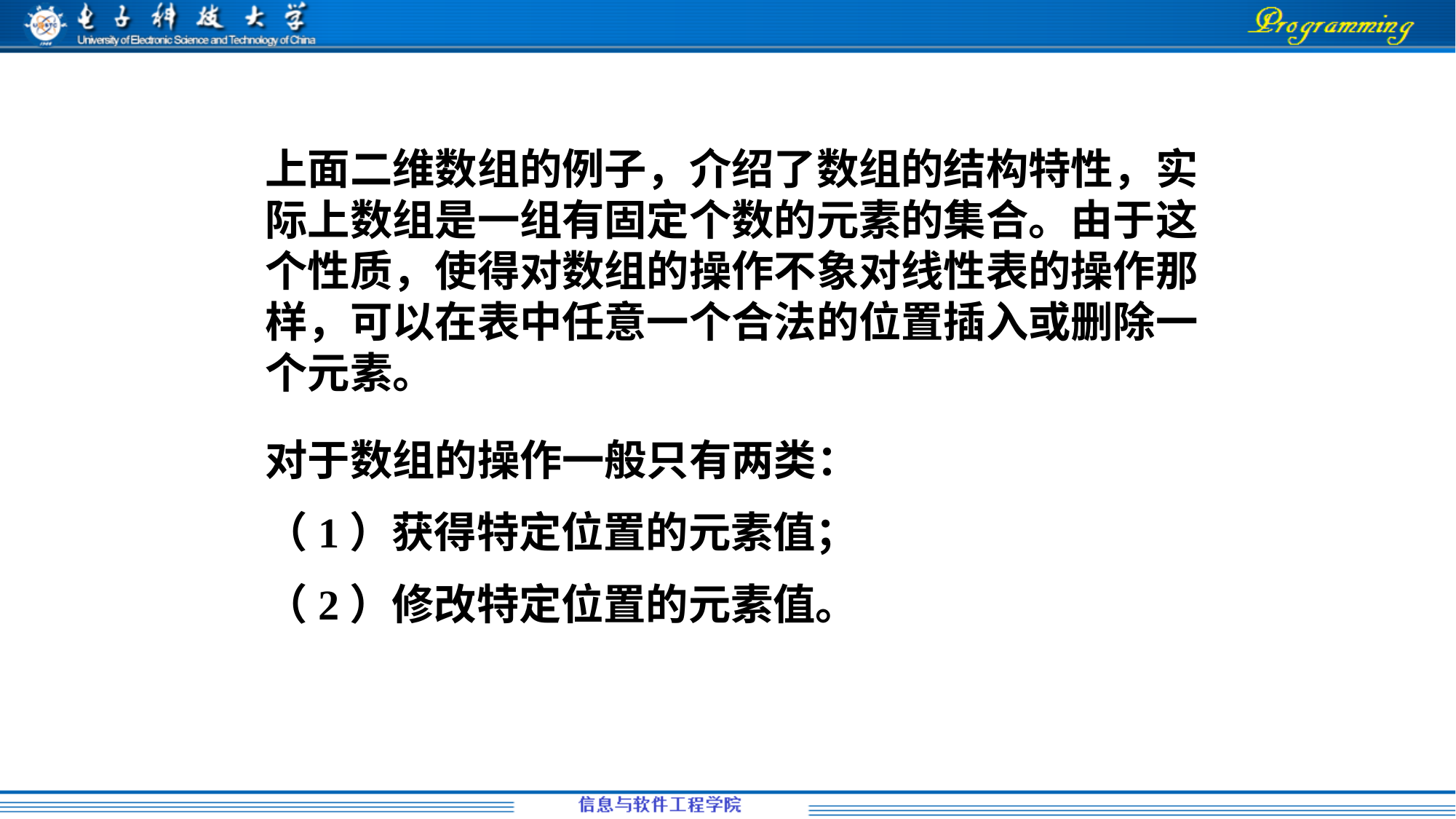

上面二维数组的例子，介绍了数组的结构特性，实际上数组是一组有固定个数的元素的集合。由于这个性质，使得对数组的操作不象对线性表的操作那样，可以在表中任意一个合法的位置插入或删除一个元素。
对于数组的操作一般只有两类：
（1）获得特定位置的元素值；
（2）修改特定位置的元素值。